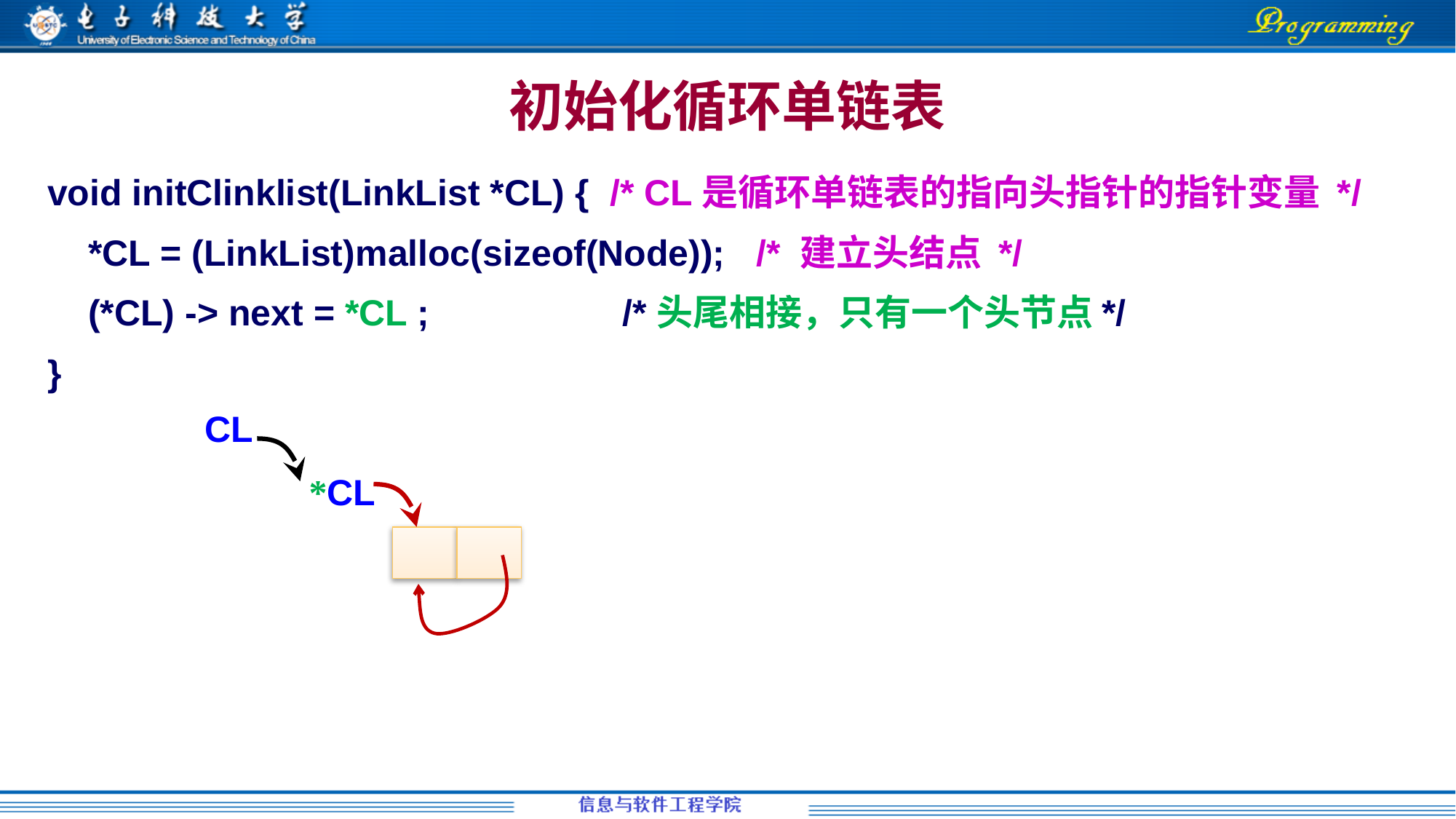

# 初始化循环单链表
void initClinklist(LinkList *CL) {  /* CL是循环单链表的指向头指针的指针变量 */
    *CL = (LinkList)malloc(sizeof(Node));   /* 建立头结点 */
    (*CL) -> next = *CL ;                   /*头尾相接，只有一个头节点*/
}
CL

*CL